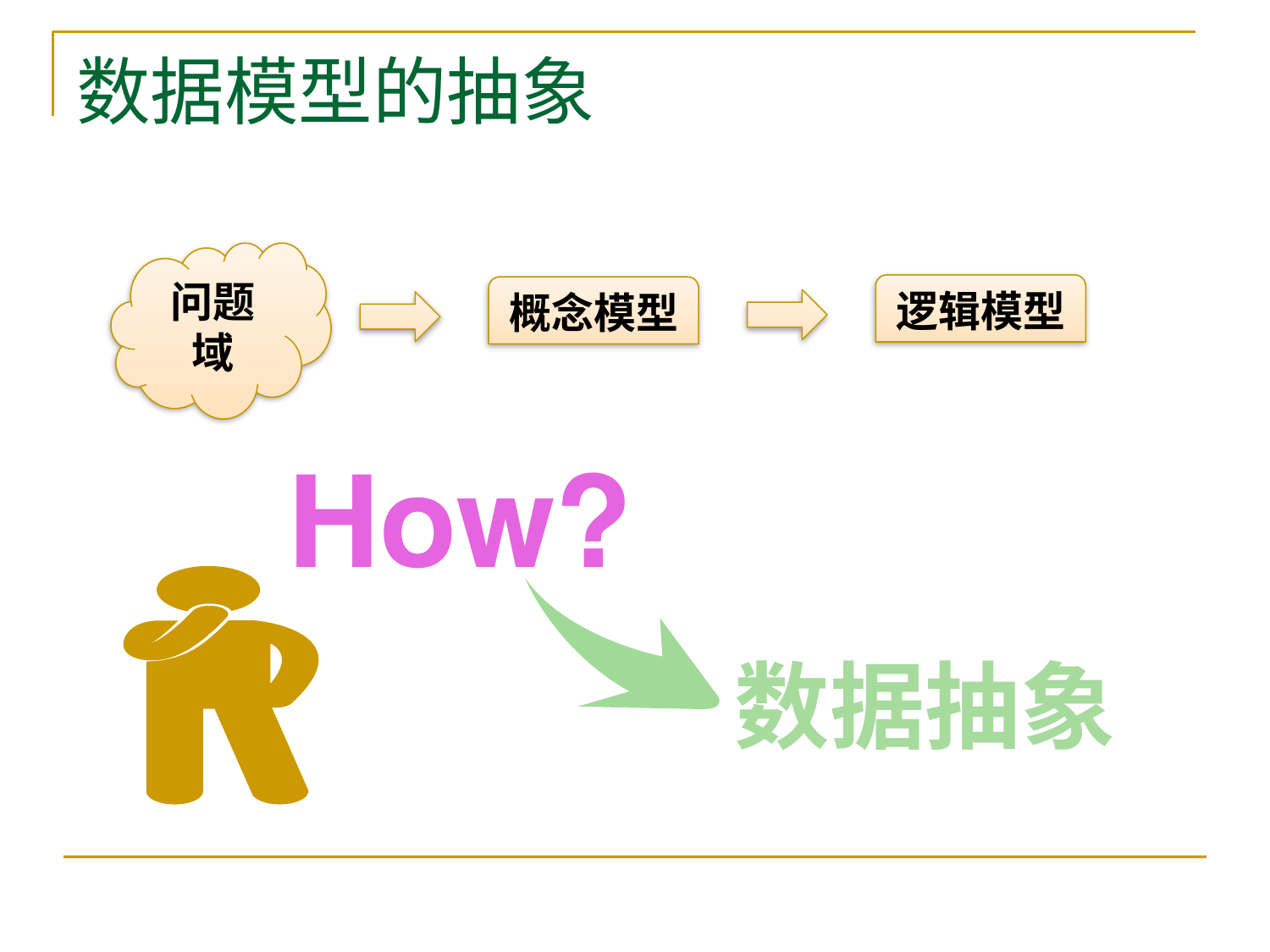

# 数据模型的抽象
问题域
逻辑模型
概念模型

How?

数据抽象